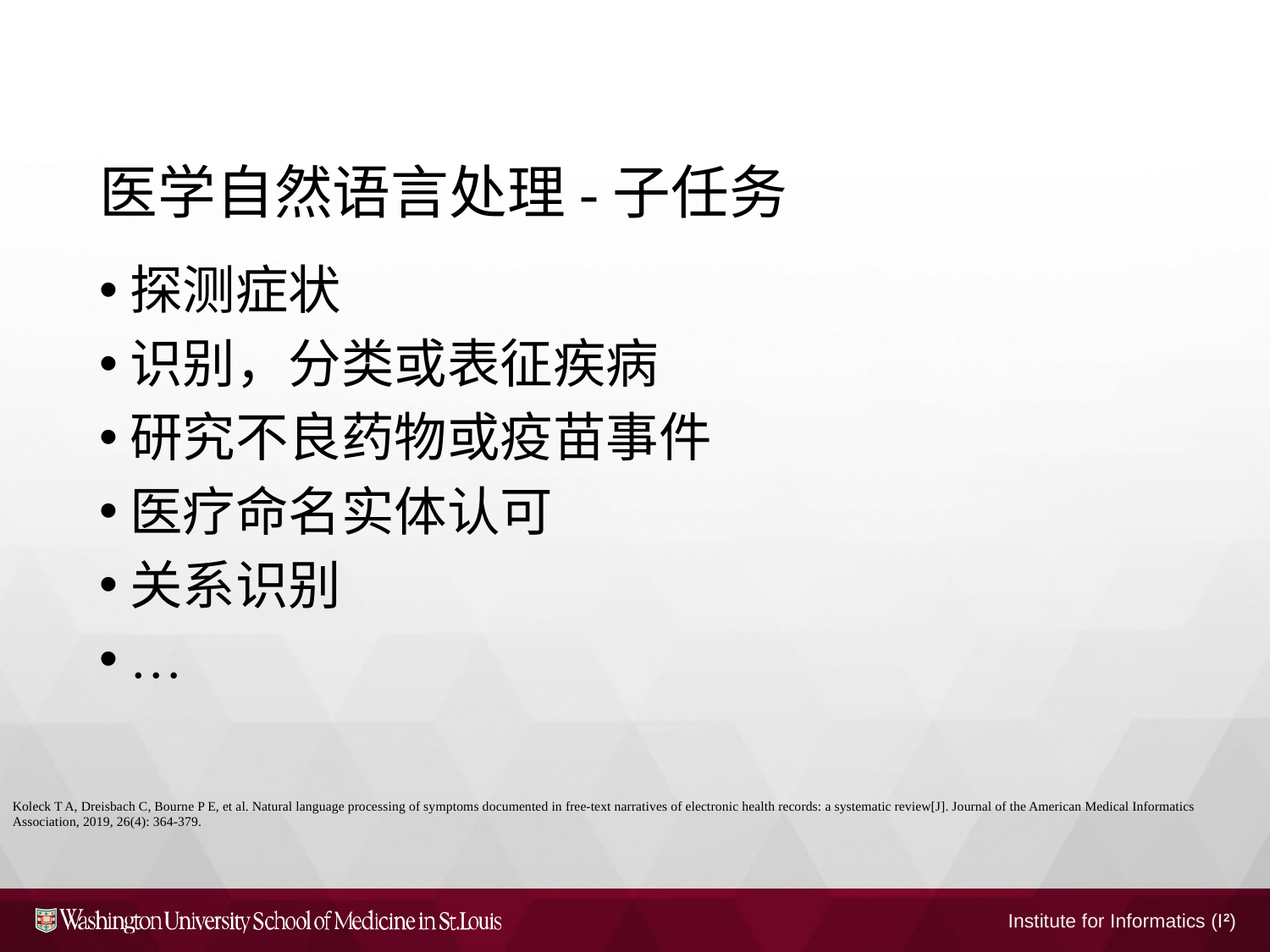

医学自然语言处理-子任务
探测症状
识别，分类或表征疾病
研究不良药物或疫苗事件
医疗命名实体认可
关系识别
…
Koleck T A, Dreisbach C, Bourne P E, et al. Natural language processing of symptoms documented in free-text narratives of electronic health records: a systematic review[J]. Journal of the American Medical Informatics Association, 2019, 26(4): 364-379.